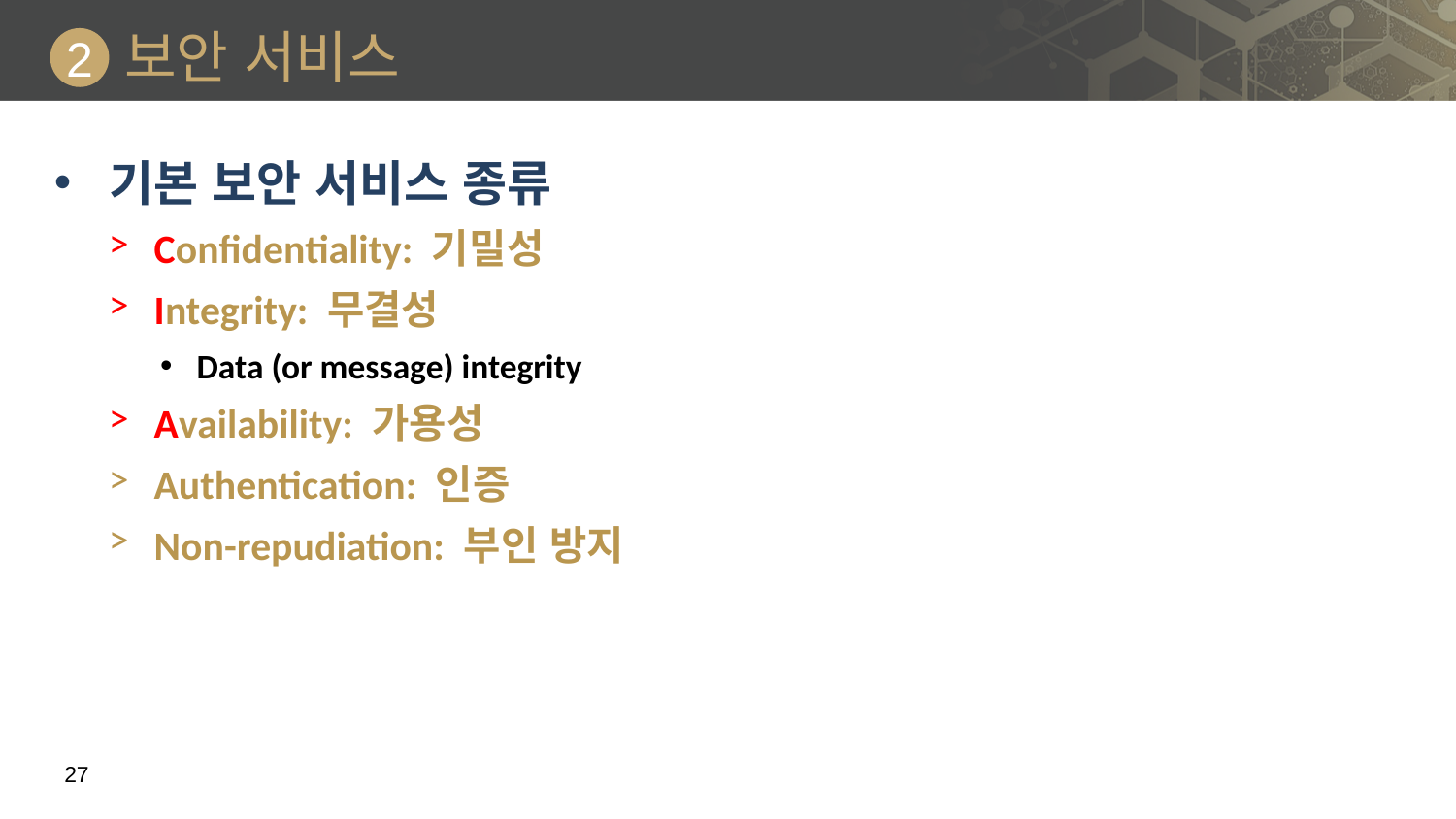

# 보안 서비스
2
기본 보안 서비스 종류
Confidentiality: 기밀성
Integrity: 무결성
Data (or message) integrity
Availability: 가용성
Authentication: 인증
Non-repudiation: 부인 방지

27